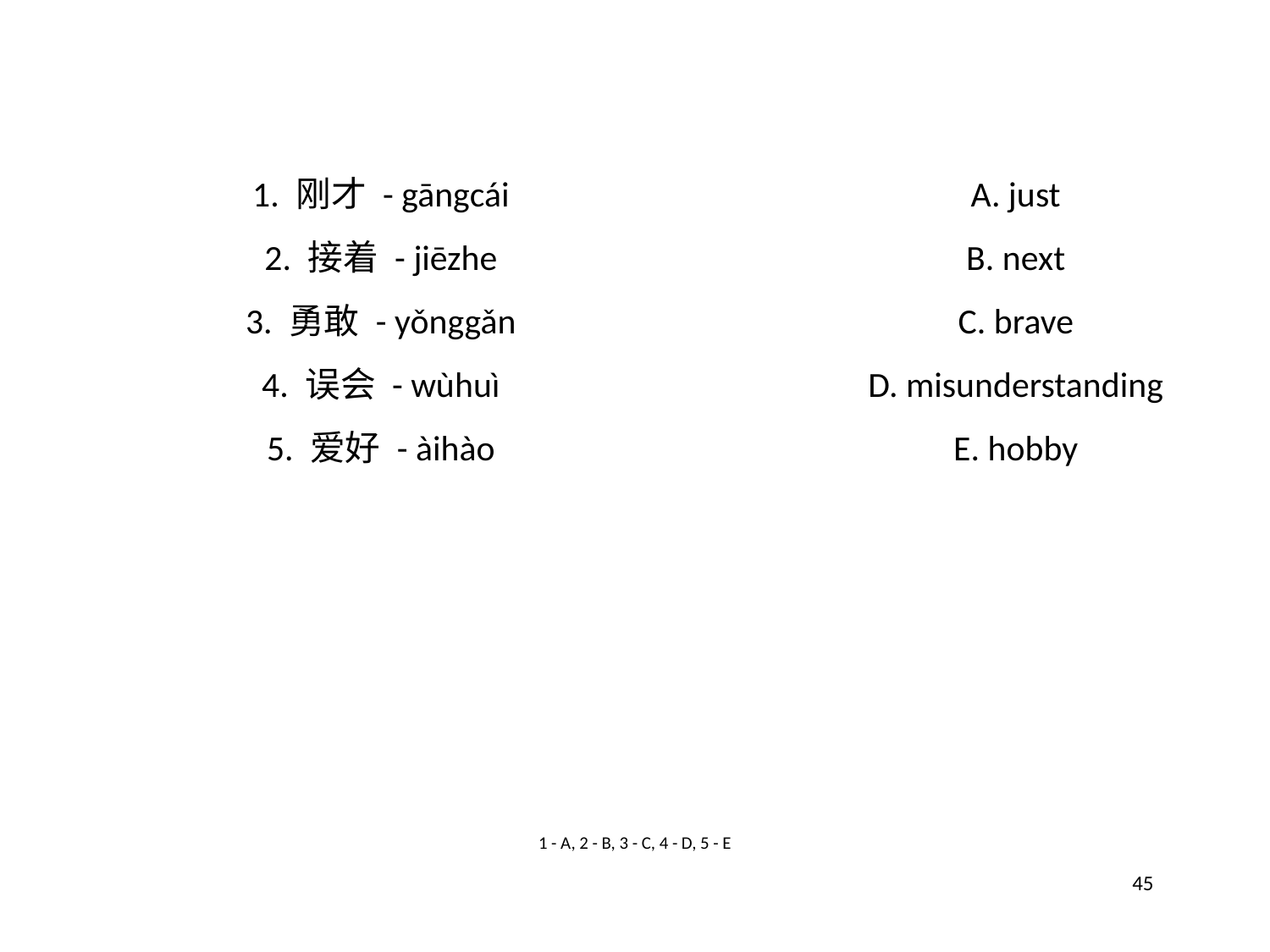

1. 刚才 - gāngcái

A. just

2. 接着 - jiēzhe

B. next

3. 勇敢 - yǒnggǎn

C. brave

4. 误会 - wùhuì

D. misunderstanding

5. 爱好 - àihào

E. hobby
1 - A, 2 - B, 3 - C, 4 - D, 5 - E

45